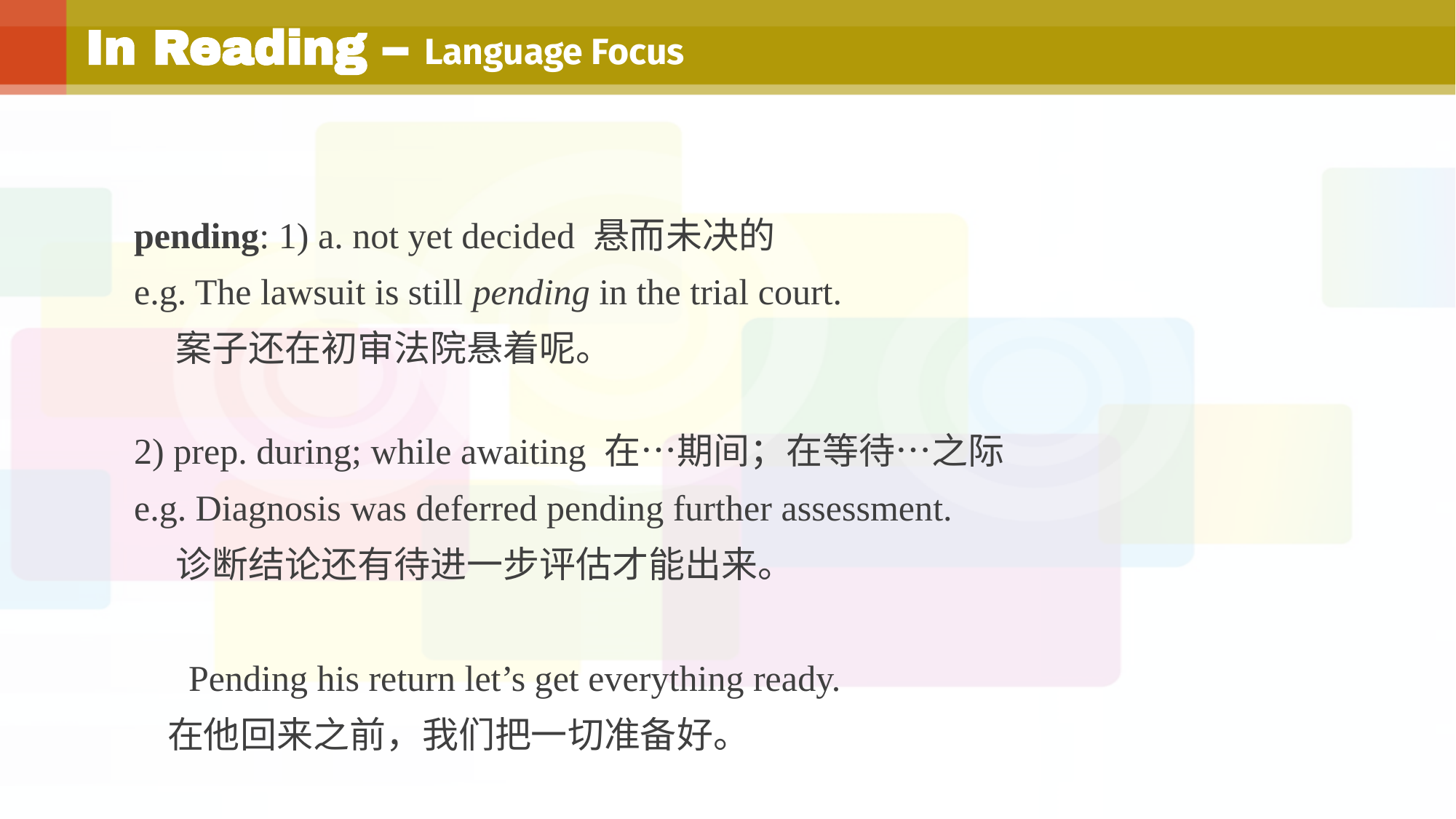

In Reading – Language Focus
pending: 1) a. not yet decided 悬而未决的
e.g. The lawsuit is still pending in the trial court.
    案子还在初审法院悬着呢。
2) prep. during; while awaiting 在…期间；在等待…之际
e.g. Diagnosis was deferred pending further assessment.
    诊断结论还有待进一步评估才能出来。

      Pending his return let’s get everything ready.
   在他回来之前，我们把一切准备好。